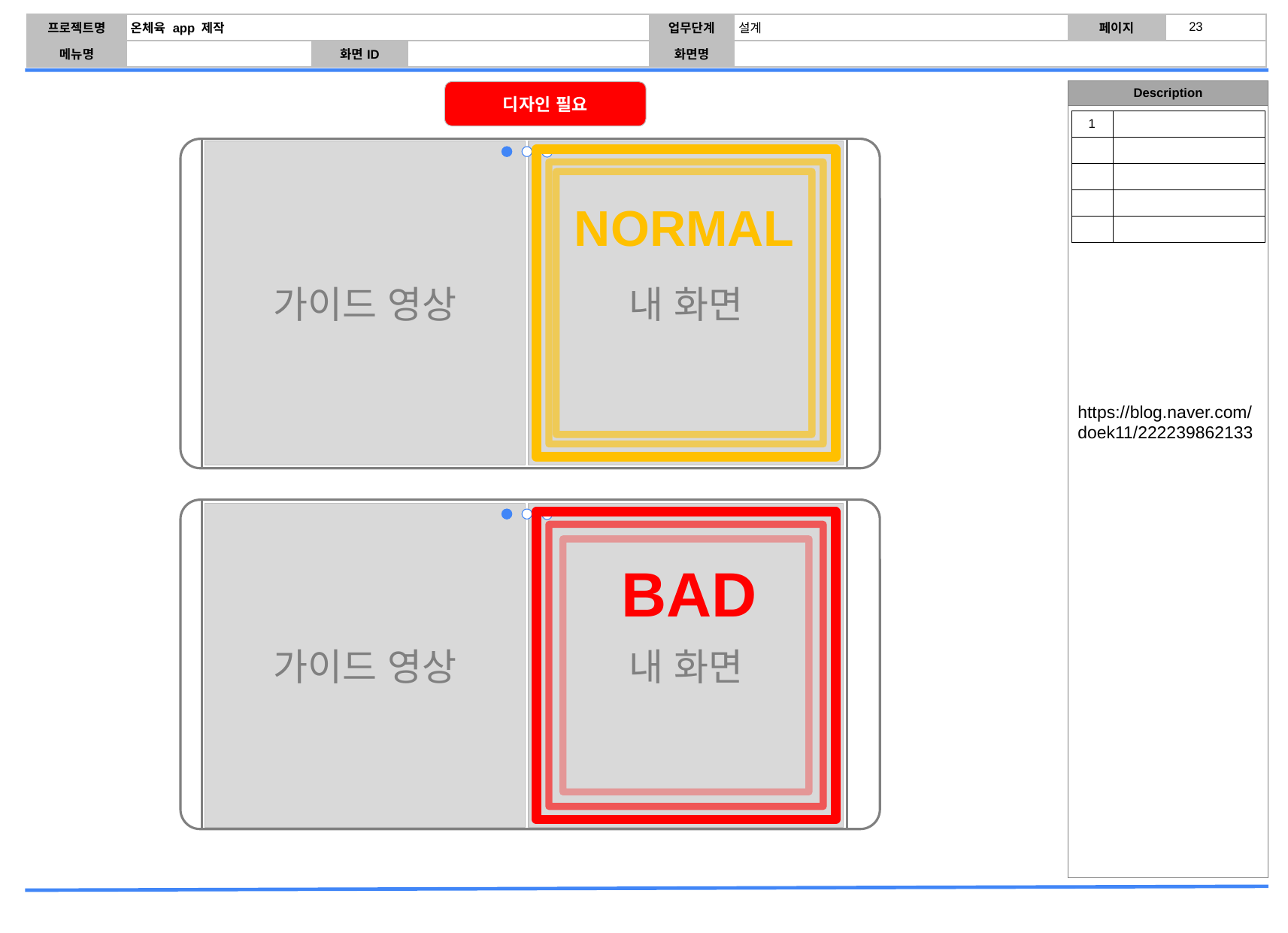

디자인 필요
| 1 |  |
| --- | --- |
|  |  |
|  |  |
|  |  |
|  |  |
가이드 영상
내 화면

NORMAL
https://blog.naver.com/doek11/222239862133
가이드 영상
내 화면

BAD